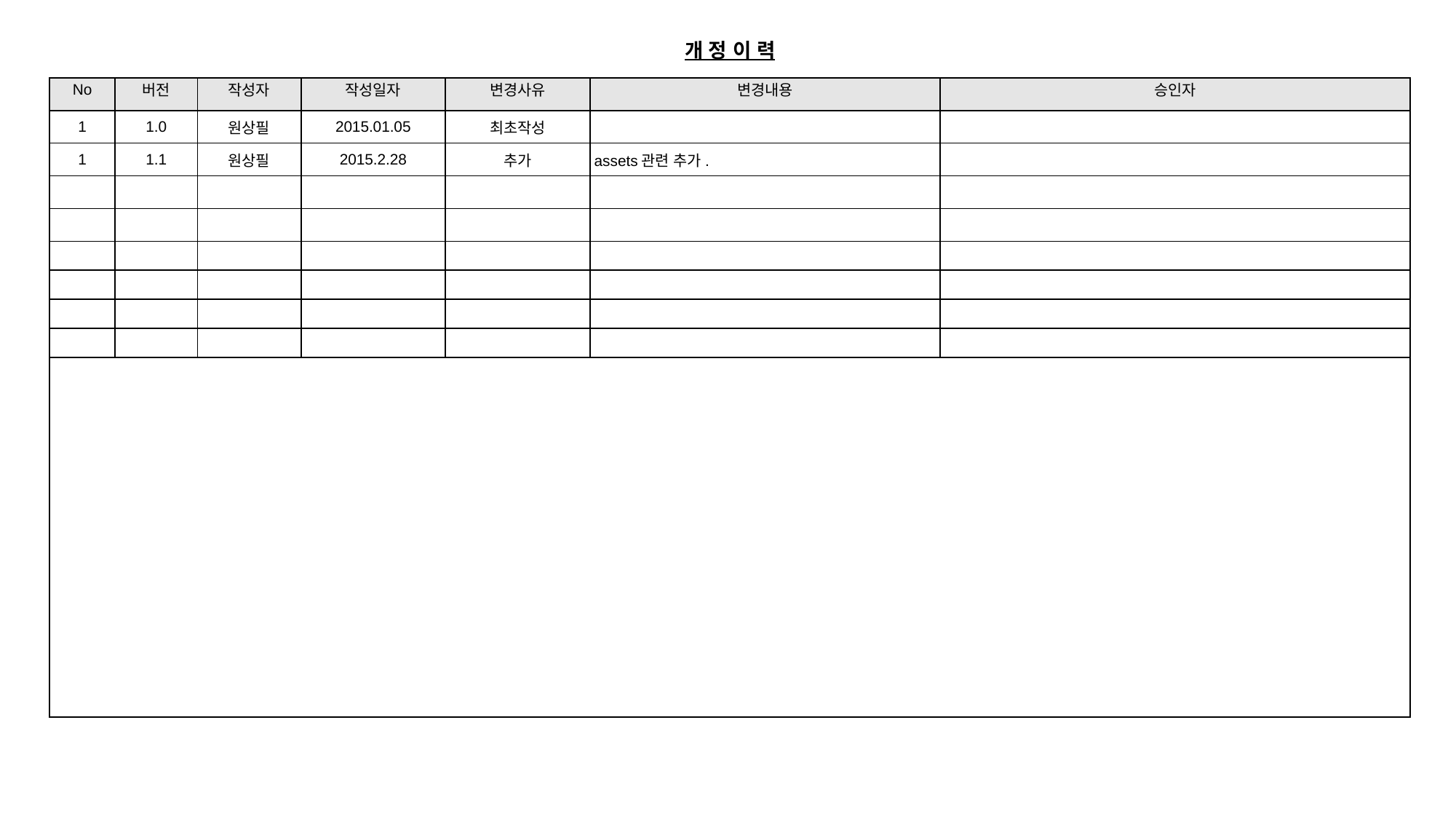

개 정 이 력
| No | 버전 | 작성자 | 작성일자 | 변경사유 | 변경내용 | 승인자 |
| --- | --- | --- | --- | --- | --- | --- |
| 1 | 1.0 | 원상필 | 2015.01.05 | 최초작성 |  |  |
| 1 | 1.1 | 원상필 | 2015.2.28 | 추가 | assets관련 추가. |  |
|  |  |  |  |  |  |  |
|  |  |  |  |  |  |  |
|  |  |  |  |  |  |  |
|  |  |  |  |  |  |  |
|  |  |  |  |  |  |  |
|  |  |  |  |  |  |  |
|  |  |  |  |  |  |  |